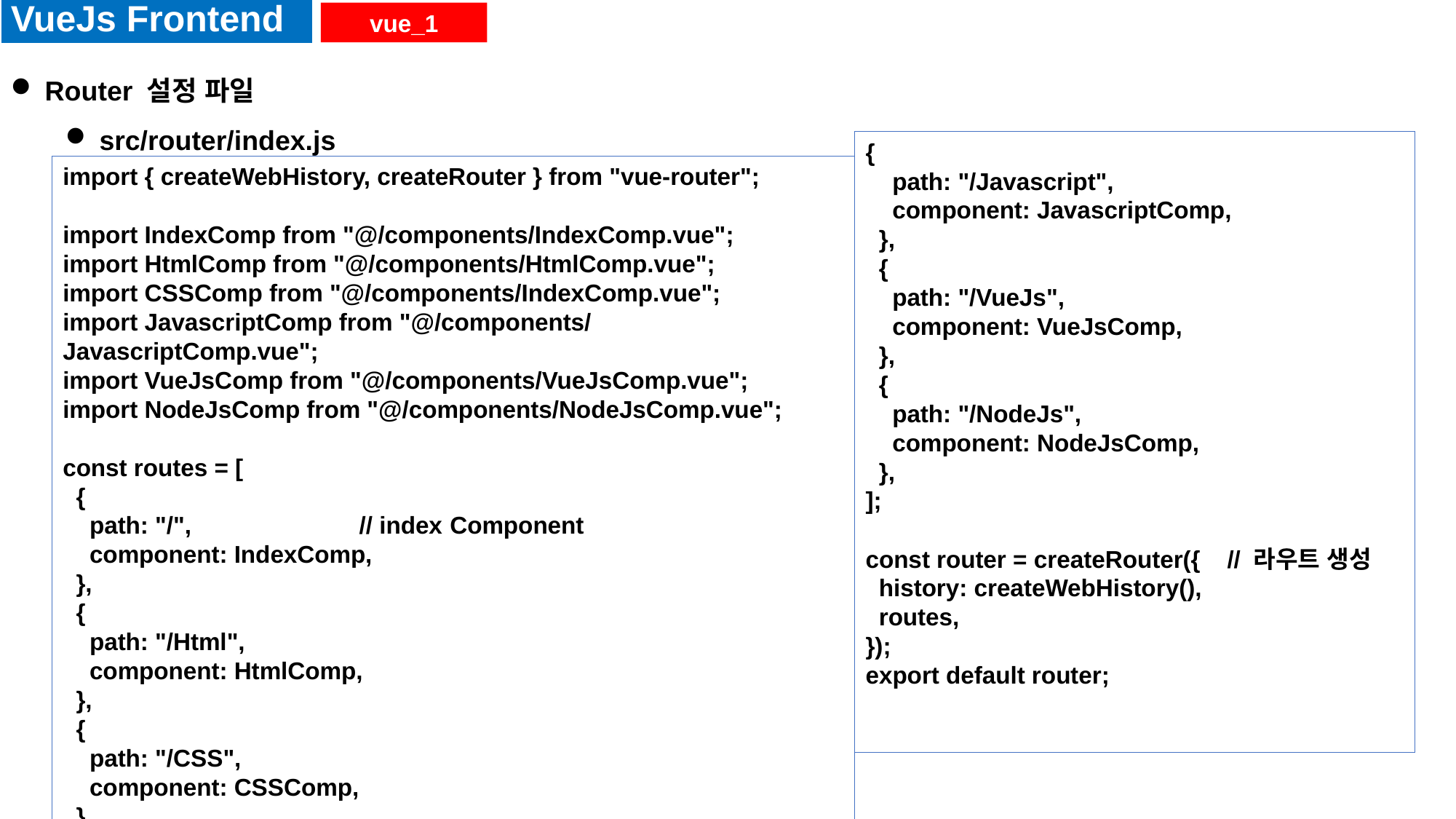

VueJs Frontend
vue_1
Router 설정 파일
src/router/index.js
{
    path: "/Javascript",
    component: JavascriptComp,
  },
  {
    path: "/VueJs",
    component: VueJsComp,
  },
  {
    path: "/NodeJs",
    component: NodeJsComp,
  },
];
const router = createRouter({    // 라우트 생성
  history: createWebHistory(),
  routes,
});
export default router;

import { createWebHistory, createRouter } from "vue-router";

import IndexComp from "@/components/IndexComp.vue";
import HtmlComp from "@/components/HtmlComp.vue";
import CSSComp from "@/components/IndexComp.vue";
import JavascriptComp from "@/components/JavascriptComp.vue";
import VueJsComp from "@/components/VueJsComp.vue";
import NodeJsComp from "@/components/NodeJsComp.vue";
const routes = [
  {
    path: "/",                         // index Component
    component: IndexComp,
  },
  {
    path: "/Html",
    component: HtmlComp,
  },
  {
    path: "/CSS",
    component: CSSComp,
  },